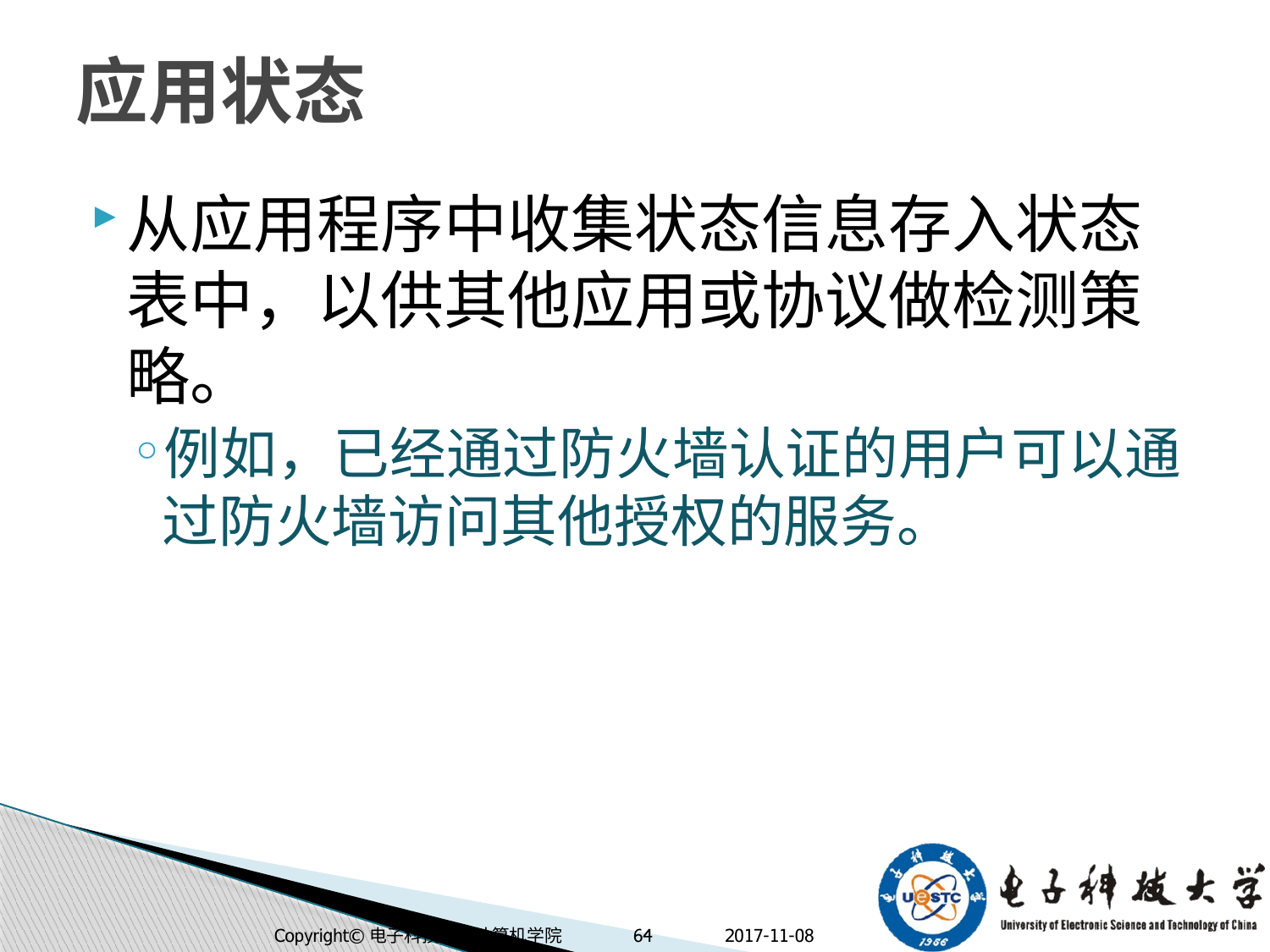

# 应用状态
从应用程序中收集状态信息存入状态表中，以供其他应用或协议做检测策略。
例如，已经通过防火墙认证的用户可以通过防火墙访问其他授权的服务。
Copyright©电子科技大学计算机学院
64
2017-11-08